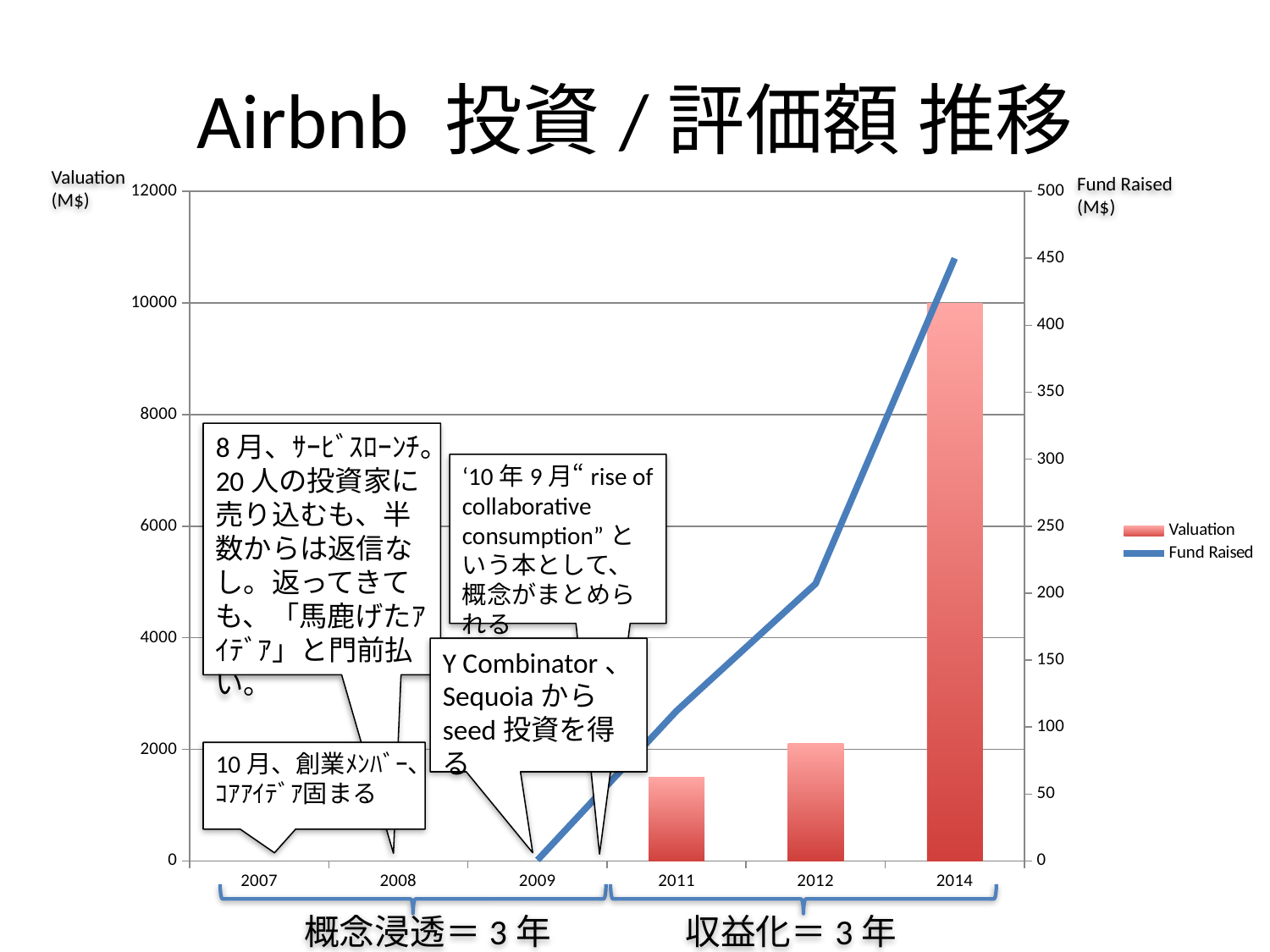

# Airbnb 投資/評価額 推移

### Chart

| Category | Valuation | Fund Raised |
|---|---|---|
| 2007.0 | None | None |
| 2008.0 | None | None |
| 2009.0 | None | 0.62 |
| 2011.0 | 1500.0 | 112.0 |
| 2012.0 | 2100.0 | 207.0 |
| 2014.0 | 10000.0 | 450.0 |
Valuation
(M$)
Fund Raised
(M$)
8月、ｻｰﾋﾞｽﾛｰﾝﾁ。
20人の投資家に売り込むも、半数からは返信なし。返ってきても、「馬鹿げたｱｲﾃﾞｱ」と門前払い。
‘10年9月“rise of collaborative consumption”という本として、概念がまとめられる
Y Combinator、Sequoiaからseed投資を得る

10月、創業ﾒﾝﾊﾞｰ、ｺｱｱｲﾃﾞｱ固まる
概念浸透＝3年
収益化＝3年